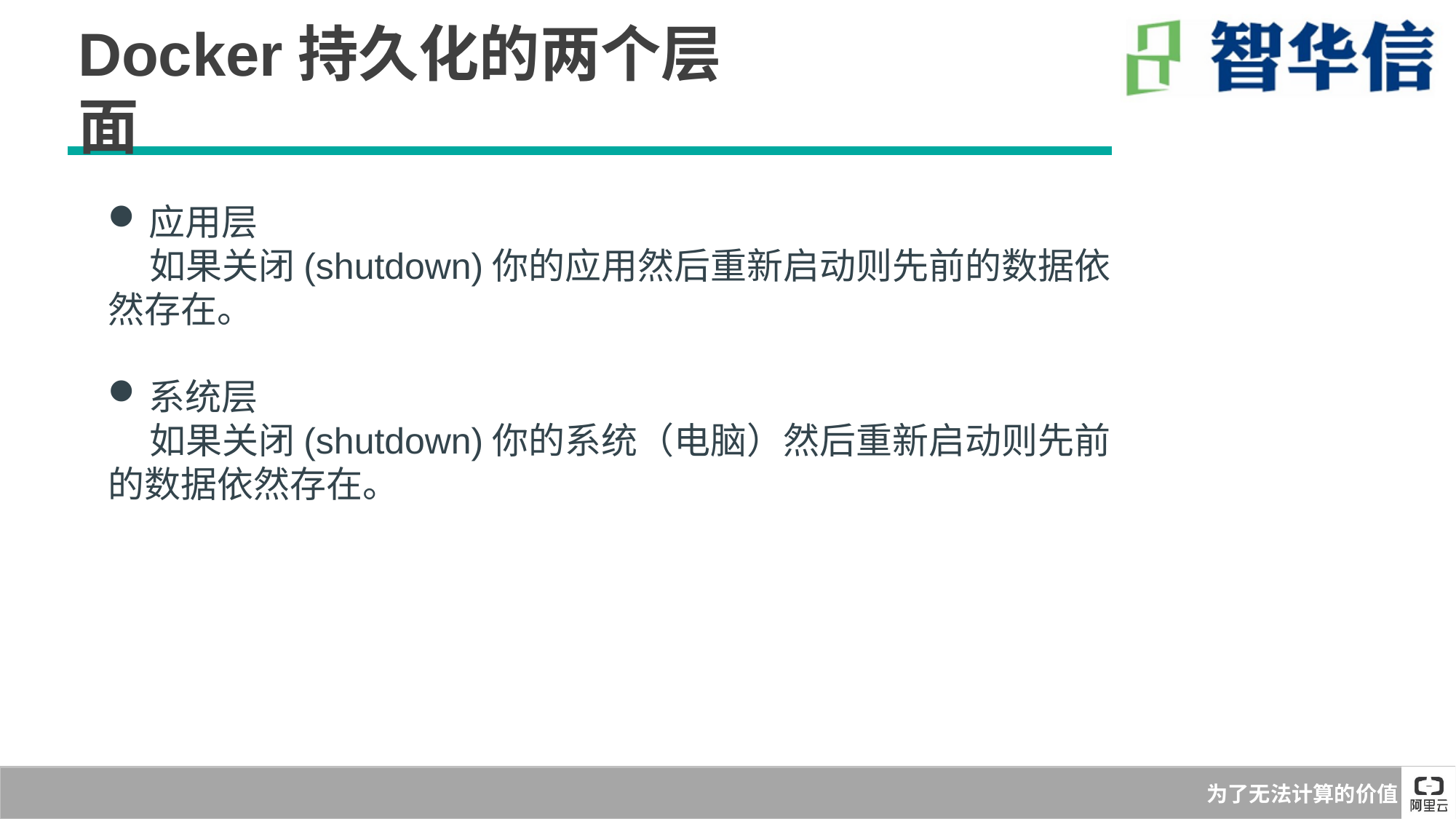

Docker持久化的两个层面
应用层
    如果关闭(shutdown)你的应用然后重新启动则先前的数据依然存在。

系统层
    如果关闭(shutdown)你的系统（电脑）然后重新启动则先前的数据依然存在。